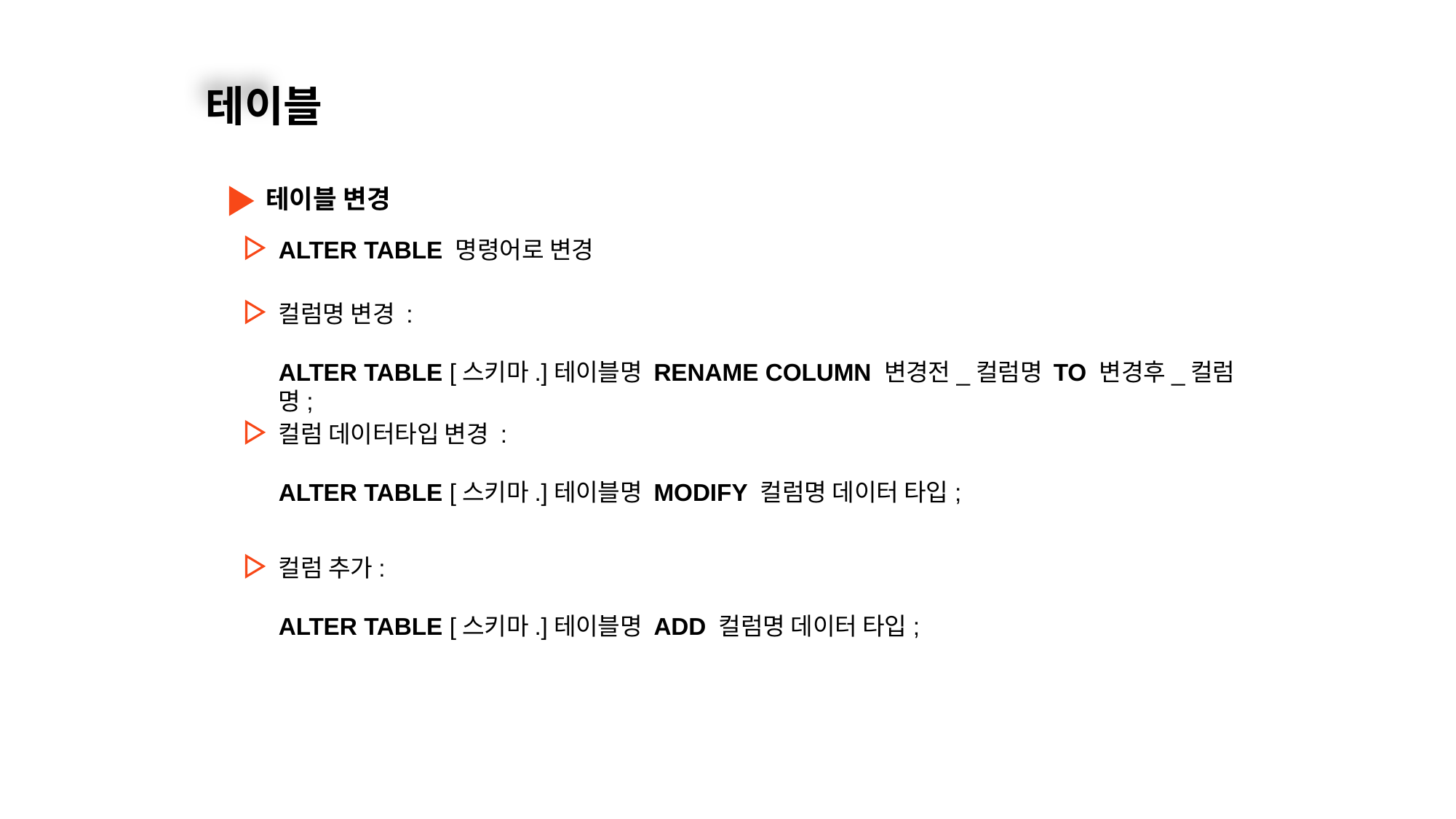

테이블

테이블 변경

ALTER TABLE 명령어로 변경

컬럼명 변경 :

ALTER TABLE [스키마.]테이블명 RENAME COLUMN 변경전_컬럼명 TO 변경후_컬럼명;

컬럼 데이터타입 변경 :

ALTER TABLE [스키마.]테이블명 MODIFY 컬럼명 데이터 타입;

컬럼 추가:

ALTER TABLE [스키마.]테이블명 ADD 컬럼명 데이터 타입;